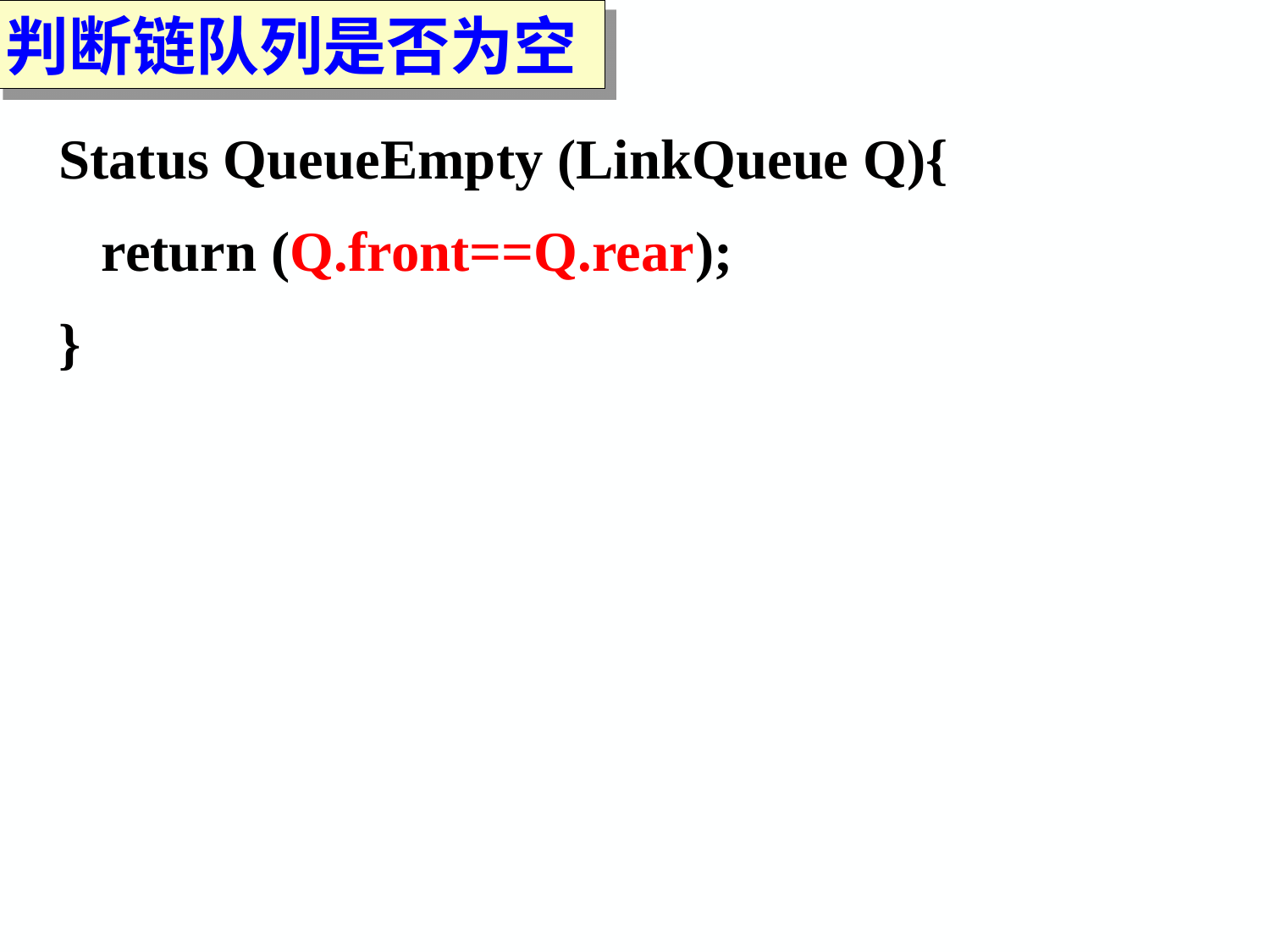

判断链队列是否为空
 Status QueueEmpty (LinkQueue Q){
    return (Q.front==Q.rear);
 }